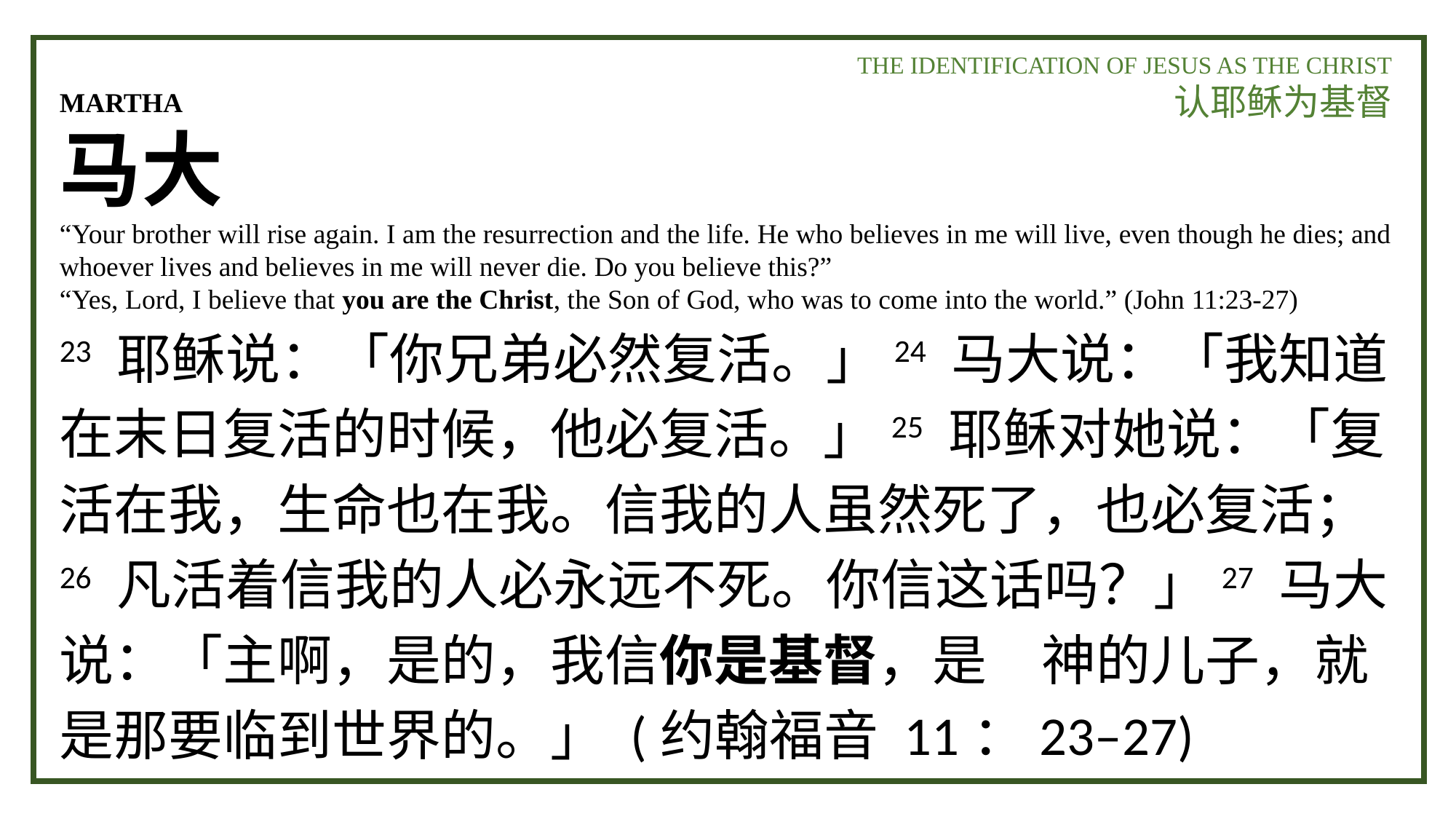

THE IDENTIFICATION OF JESUS AS THE CHRIST
认耶稣为基督
MARTHA
马大
“Your brother will rise again. I am the resurrection and the life. He who believes in me will live, even though he dies; and whoever lives and believes in me will never die. Do you believe this?”
“Yes, Lord, I believe that you are the Christ, the Son of God, who was to come into the world.” (John 11:23-27)
23 耶稣说：「你兄弟必然复活。」24 马大说：「我知道在末日复活的时候，他必复活。」25 耶稣对她说：「复活在我，生命也在我。信我的人虽然死了，也必复活；26 凡活着信我的人必永远不死。你信这话吗？」27 马大说：「主啊，是的，我信你是基督，是　神的儿子，就是那要临到世界的。」 (约翰福音 11：23–27)